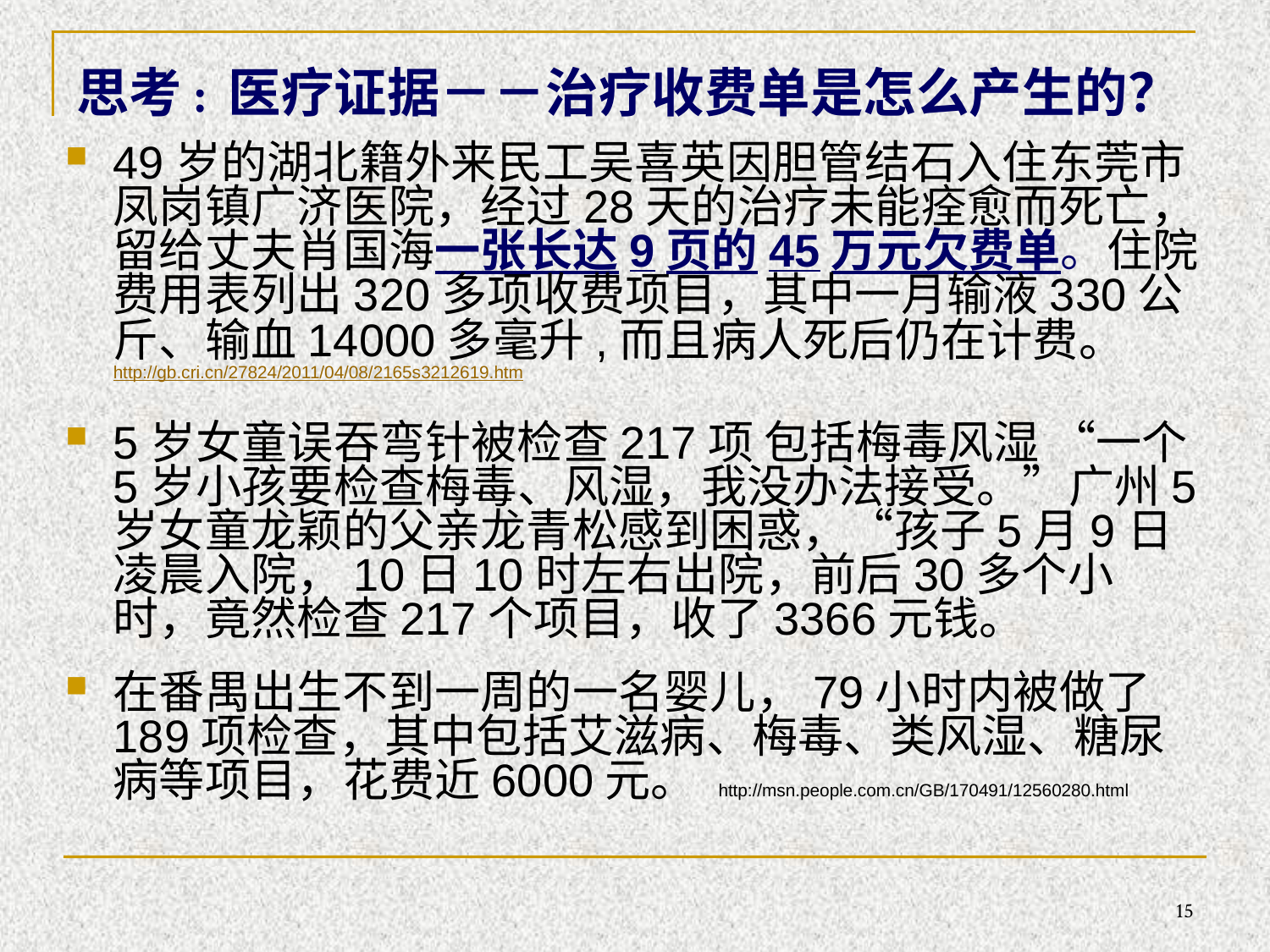

# 思考: 医疗证据－－治疗收费单是怎么产生的？
49岁的湖北籍外来民工吴喜英因胆管结石入住东莞市凤岗镇广济医院，经过28天的治疗未能痊愈而死亡，留给丈夫肖国海一张长达9页的45万元欠费单。住院费用表列出320多项收费项目，其中一月输液330公斤、输血14000多毫升,而且病人死后仍在计费。 http://gb.cri.cn/27824/2011/04/08/2165s3212619.htm

5岁女童误吞弯针被检查217项 包括梅毒风湿 “一个5岁小孩要检查梅毒、风湿，我没办法接受。”广州5岁女童龙颖的父亲龙青松感到困惑，“孩子5月9日凌晨入院，10日10时左右出院，前后30多个小时，竟然检查217个项目，收了3366元钱。

在番禺出生不到一周的一名婴儿，79小时内被做了189项检查，其中包括艾滋病、梅毒、类风湿、糖尿病等项目，花费近6000元。 http://msn.people.com.cn/GB/170491/12560280.html
15